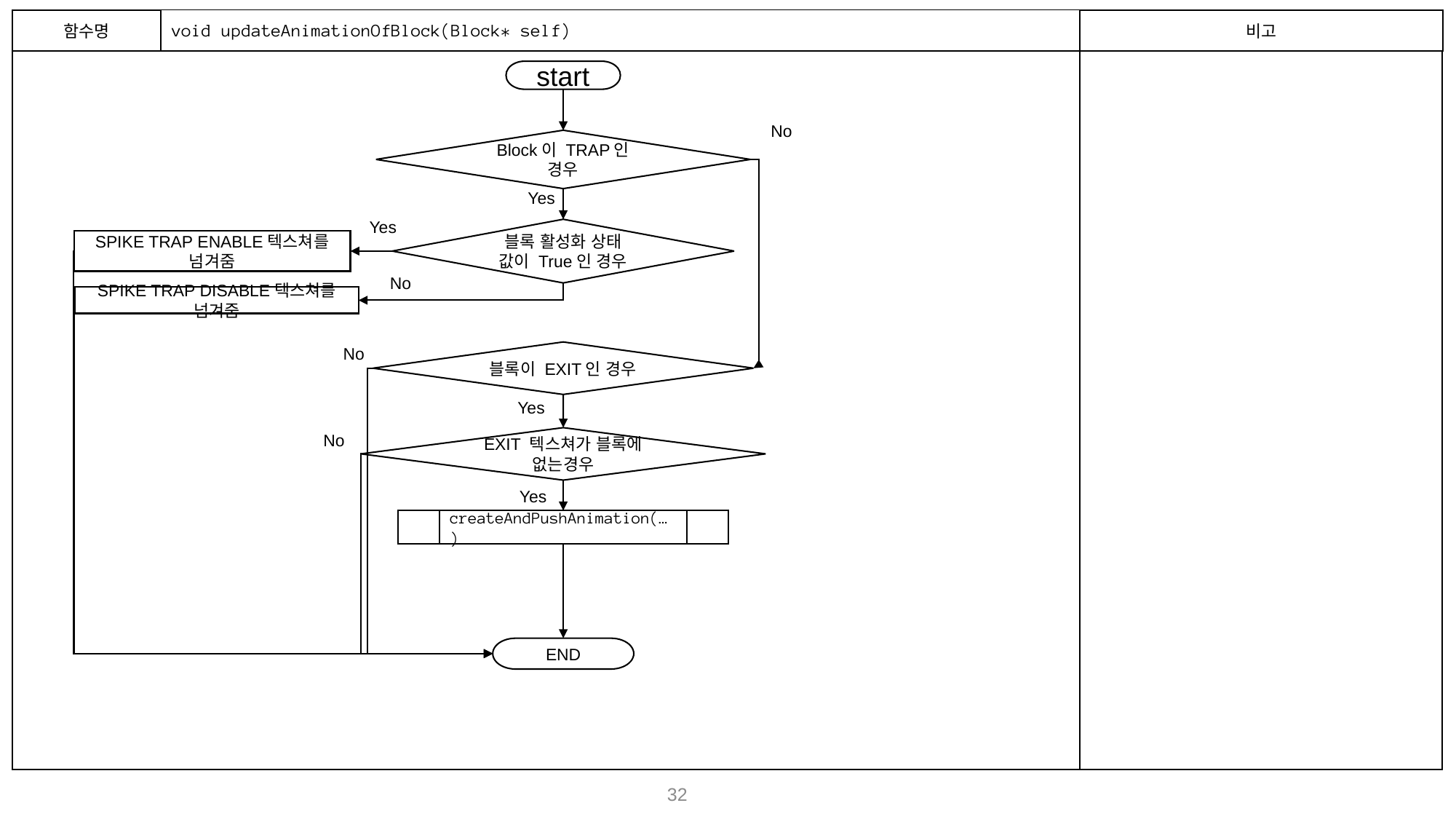

함수명
# void updateAnimationOfBlock(Block* self)
비고

start
No
Block이 TRAP인 경우
Yes
Yes
블록 활성화 상태 값이 True인 경우
SPIKE TRAP ENABLE텍스쳐를 넘겨줌
No
SPIKE TRAP DISABLE텍스쳐를 넘겨줌
No
블록이 EXIT인 경우
Yes
No
EXIT 텍스쳐가 블록에 없는경우
Yes
createAndPushAnimation(…)
END
32